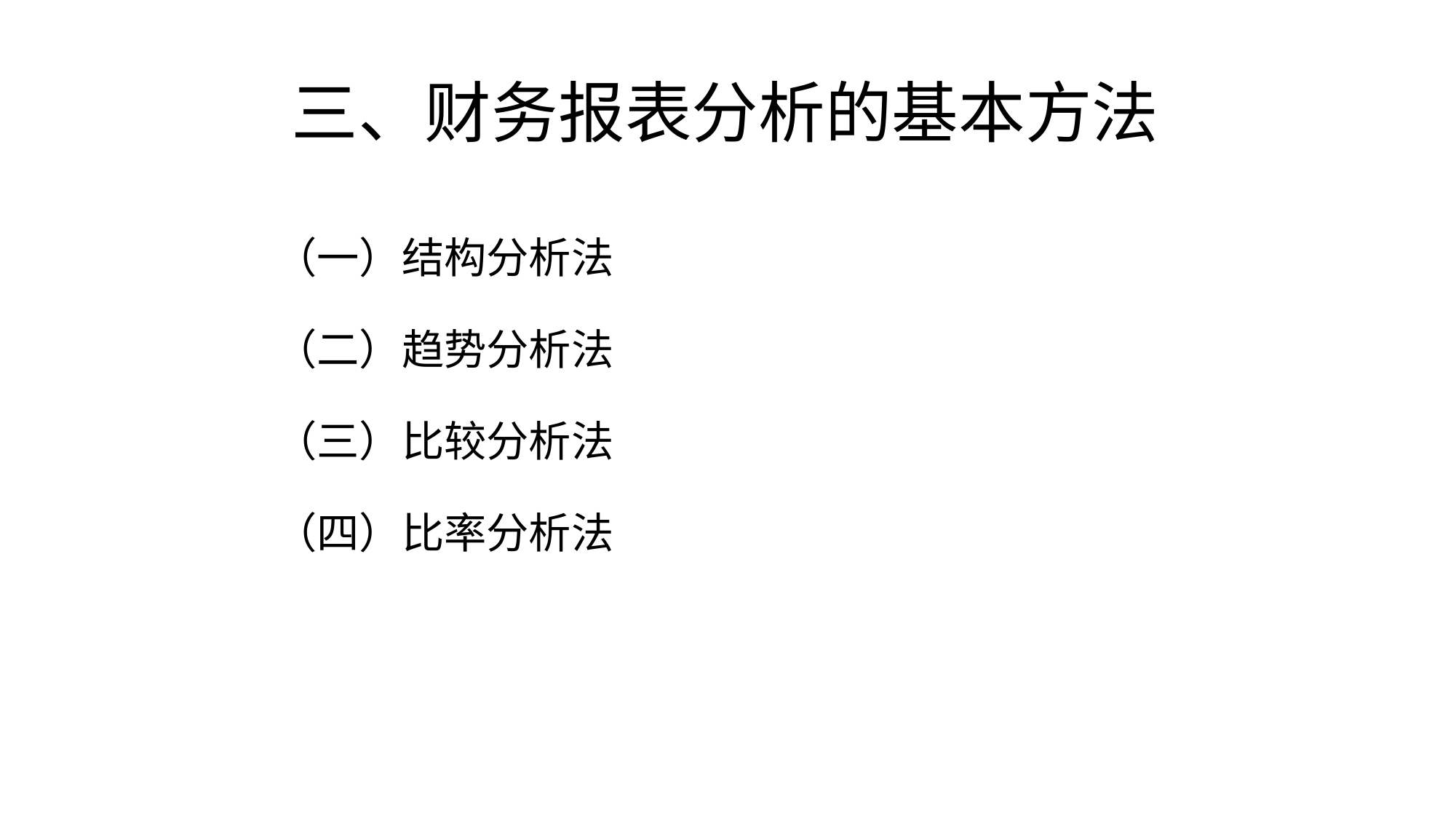

# 三、财务报表分析的基本方法
（一）结构分析法
（二）趋势分析法
（三）比较分析法
（四）比率分析法